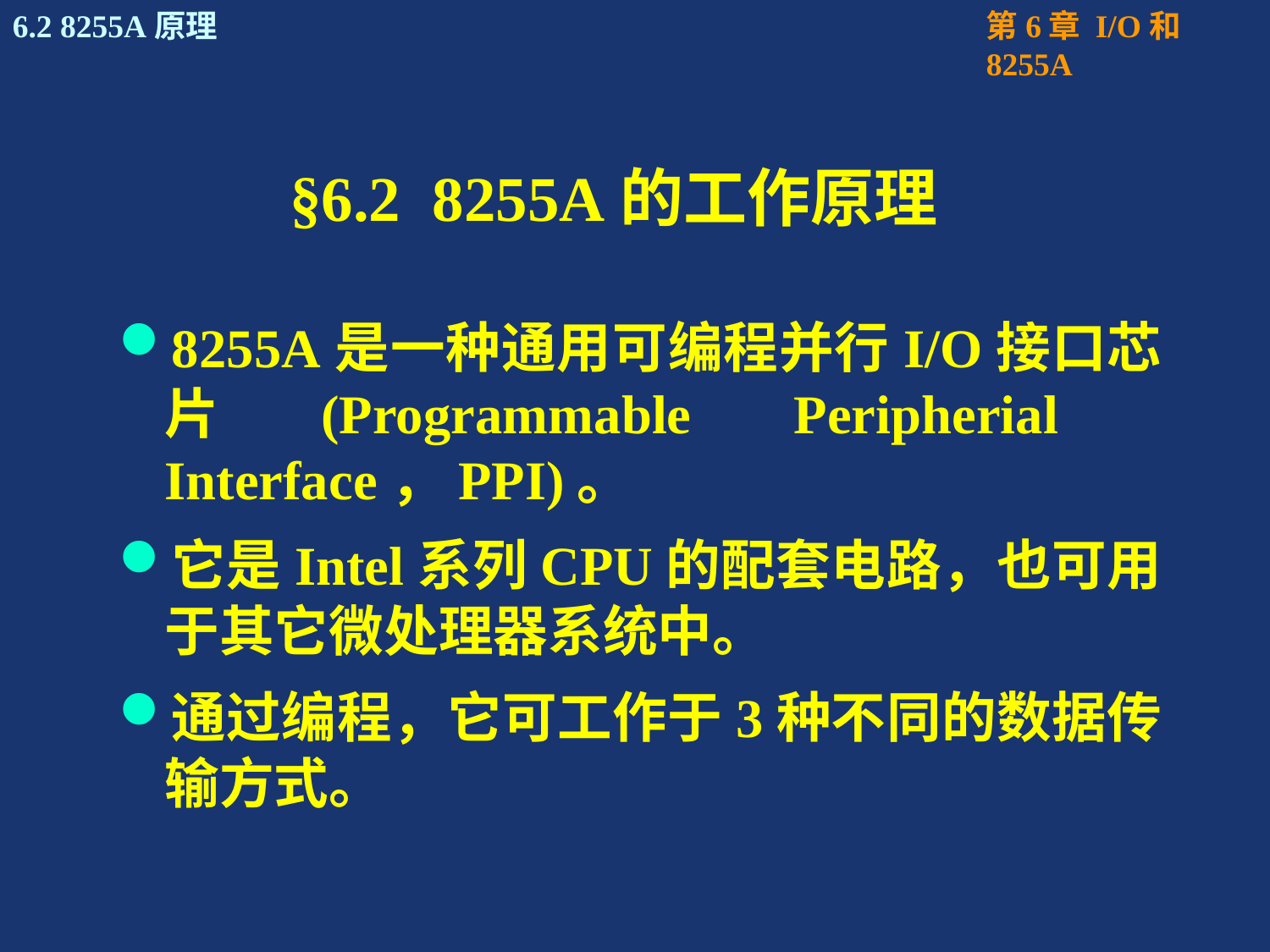

# §6.2  8255A的工作原理
8255A是一种通用可编程并行I/O接口芯片(Programmable Peripherial  Interface，PPI)。
它是Intel系列CPU的配套电路，也可用于其它微处理器系统中。
通过编程，它可工作于3种不同的数据传输方式。